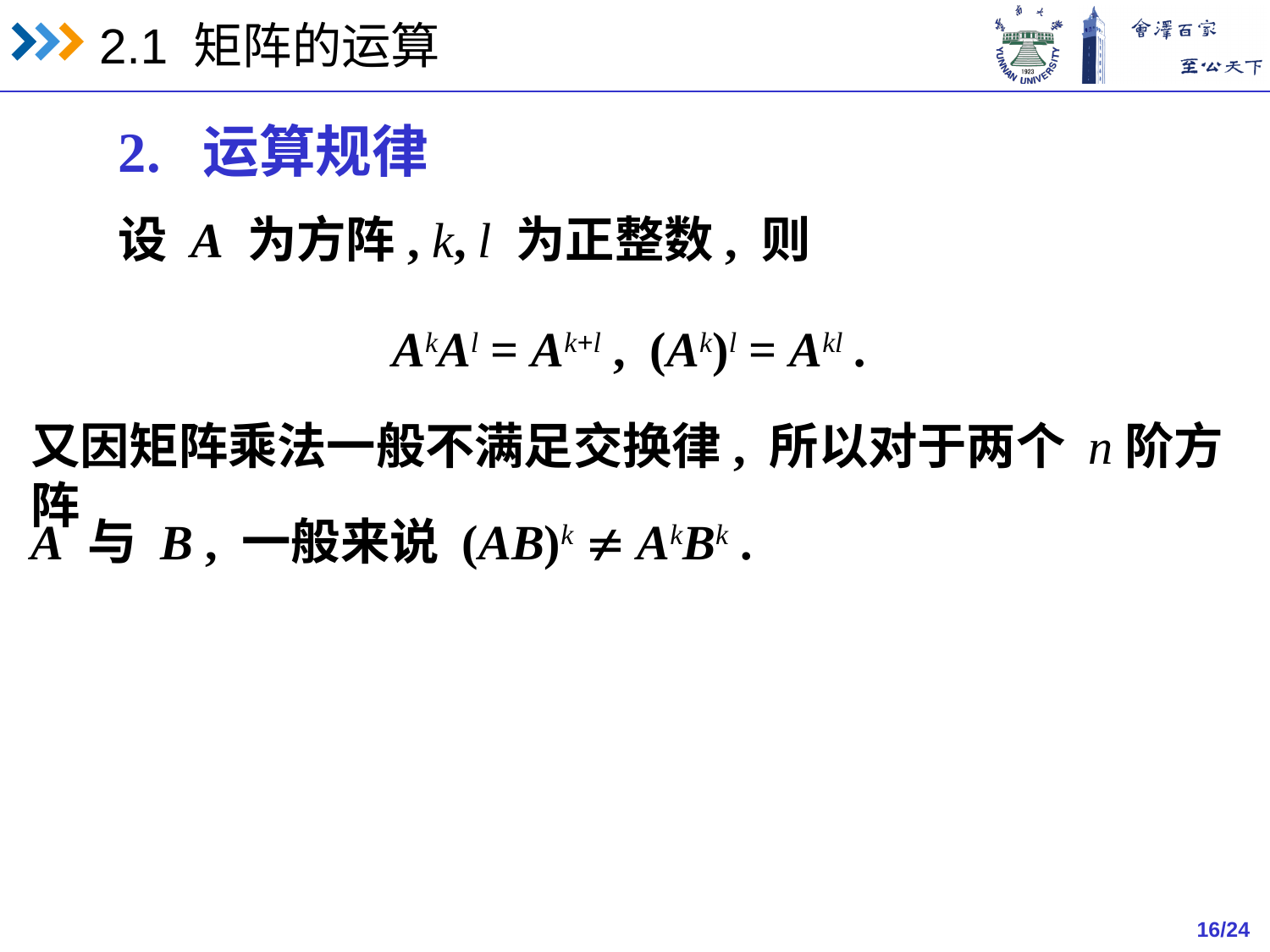

2.  运算规律
设 A 为方阵, k, l 为正整数, 则
 AkAl = Ak+l ,  (Ak)l = Akl .
又因矩阵乘法一般不满足交换律, 所以对于两个 n阶方阵
A 与 B , 一般来说 (AB)k ≠ AkBk .